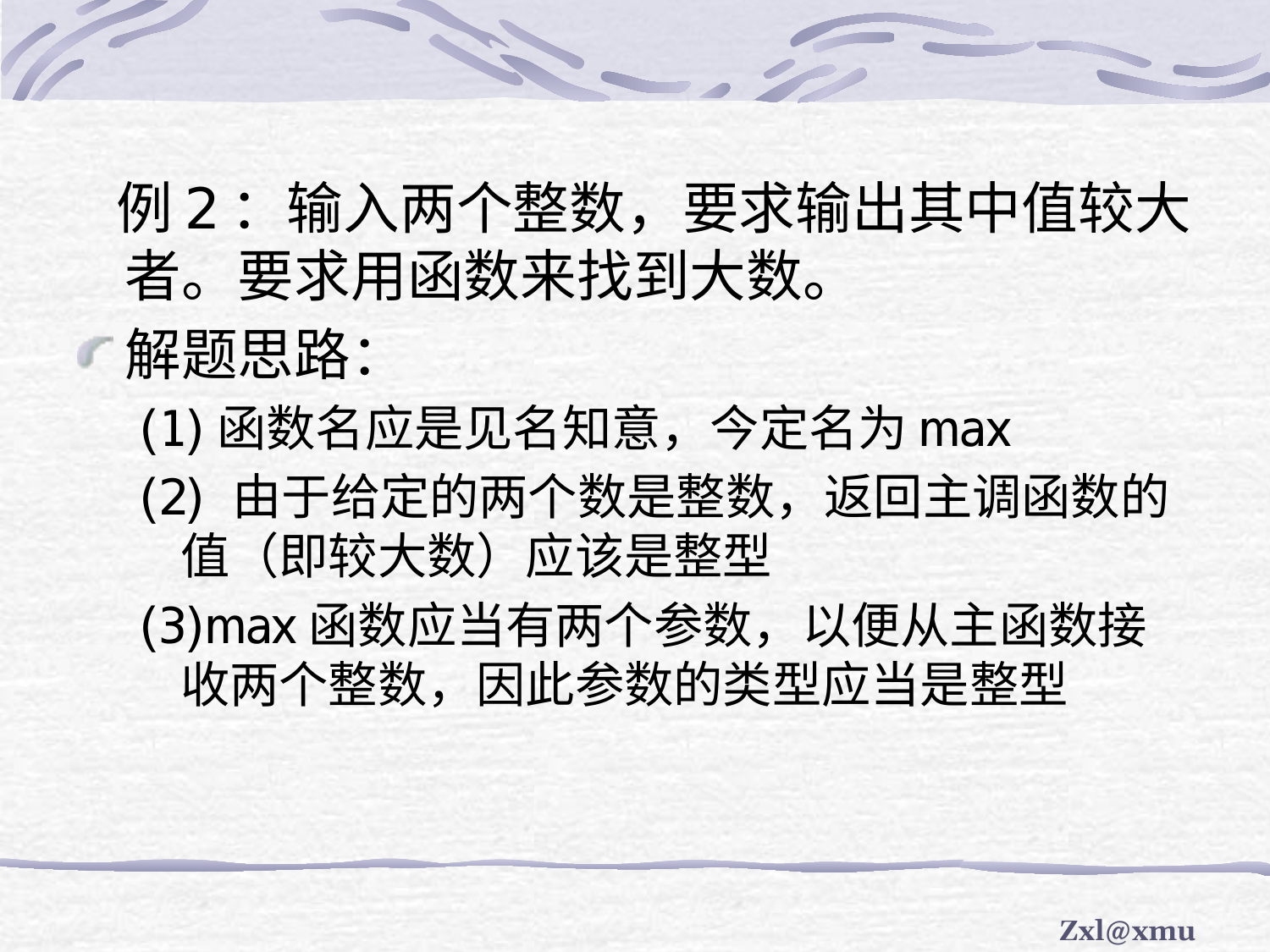

例2：输入两个整数，要求输出其中值较大者。要求用函数来找到大数。
解题思路：
(1)函数名应是见名知意，今定名为max
(2) 由于给定的两个数是整数，返回主调函数的值（即较大数）应该是整型
(3)max函数应当有两个参数，以便从主函数接收两个整数，因此参数的类型应当是整型